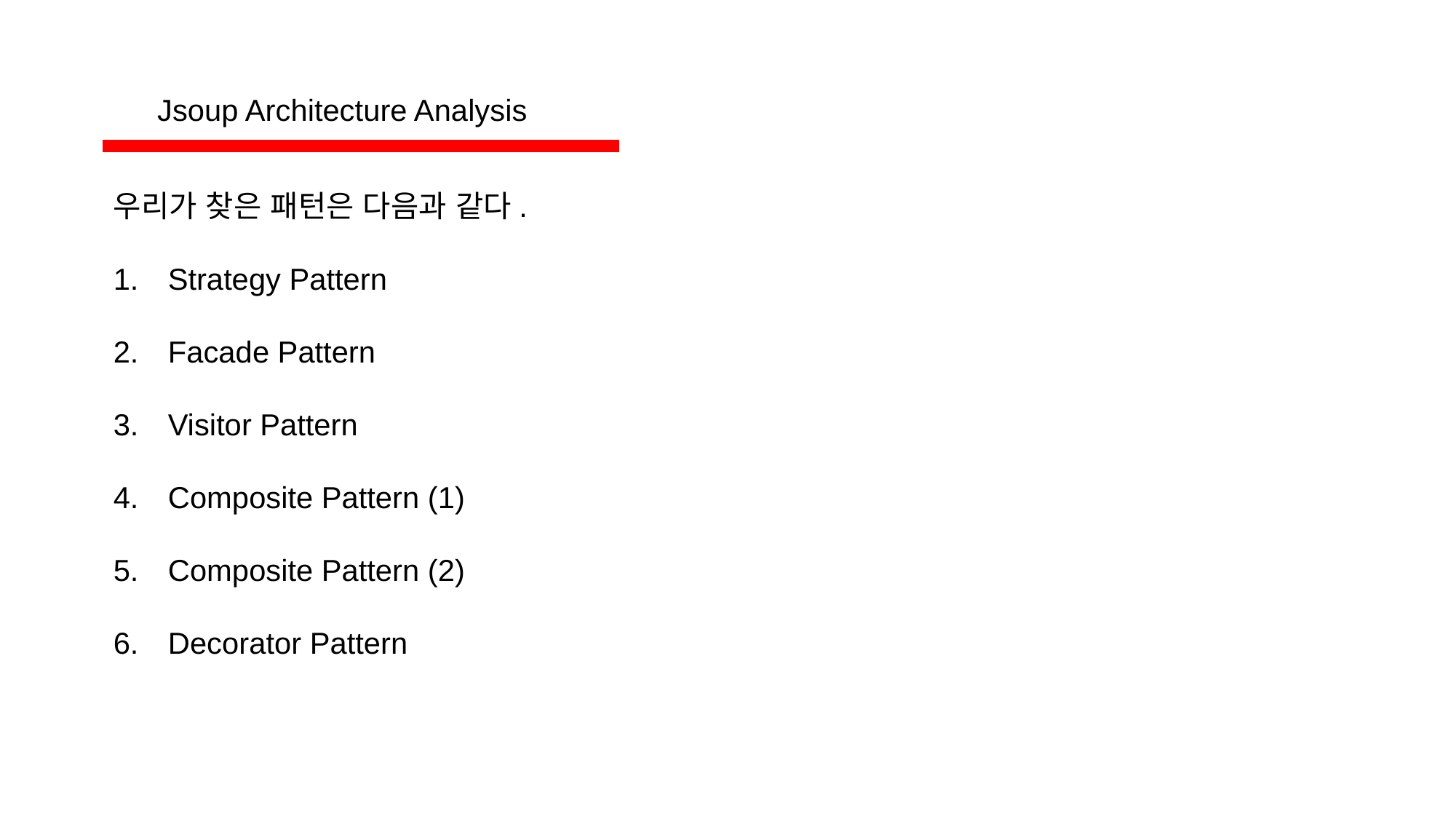

Jsoup Architecture Analysis
우리가 찾은 패턴은 다음과 같다.

Strategy Pattern

Facade Pattern

Visitor Pattern

Composite Pattern (1)

Composite Pattern (2)

Decorator Pattern